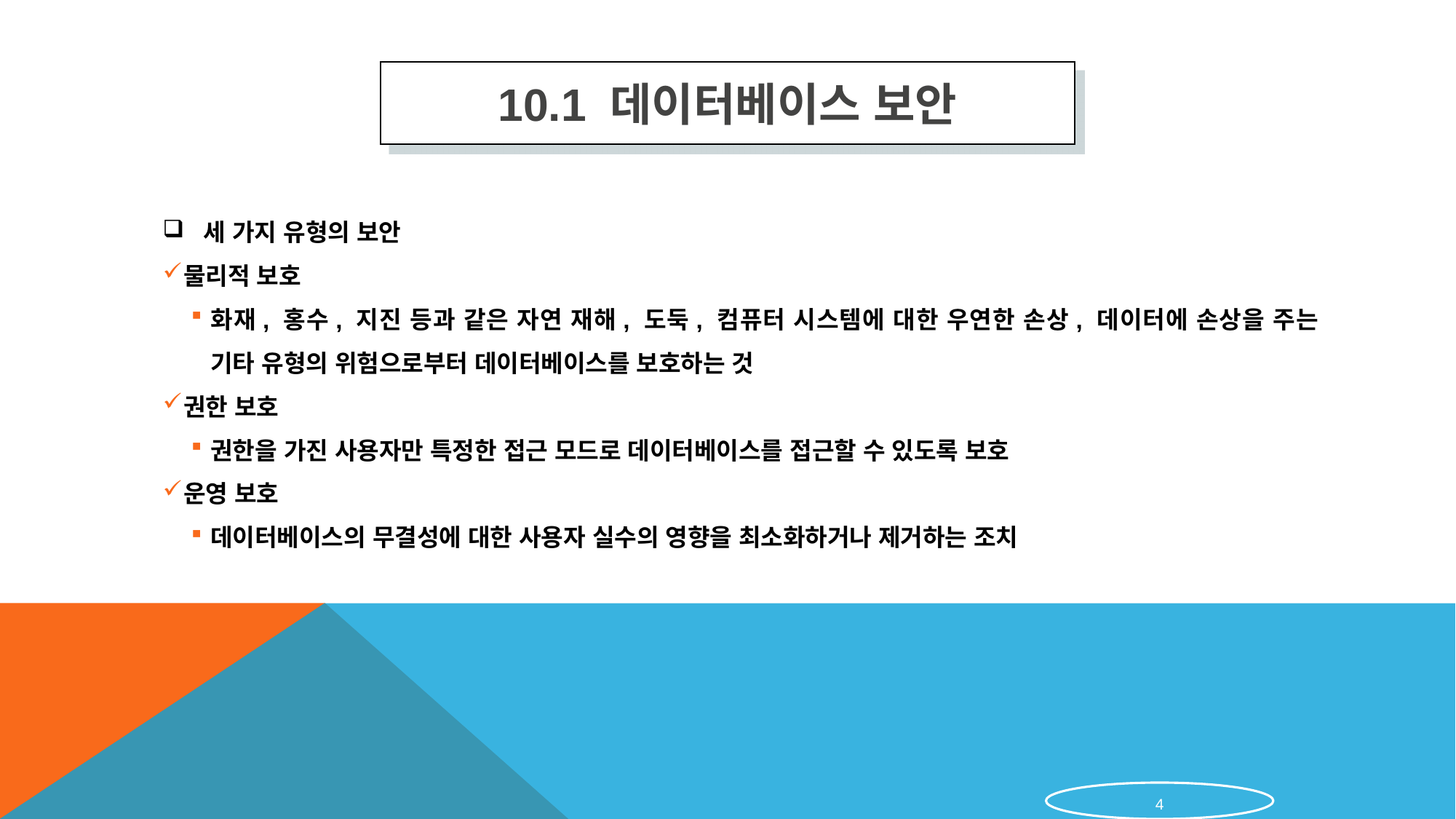

10.1 데이터베이스 보안
세 가지 유형의 보안
물리적 보호
화재, 홍수, 지진 등과 같은 자연 재해, 도둑, 컴퓨터 시스템에 대한 우연한 손상, 데이터에 손상을 주는 기타 유형의 위험으로부터 데이터베이스를 보호하는 것
권한 보호
권한을 가진 사용자만 특정한 접근 모드로 데이터베이스를 접근할 수 있도록 보호
운영 보호
데이터베이스의 무결성에 대한 사용자 실수의 영향을 최소화하거나 제거하는 조치

4